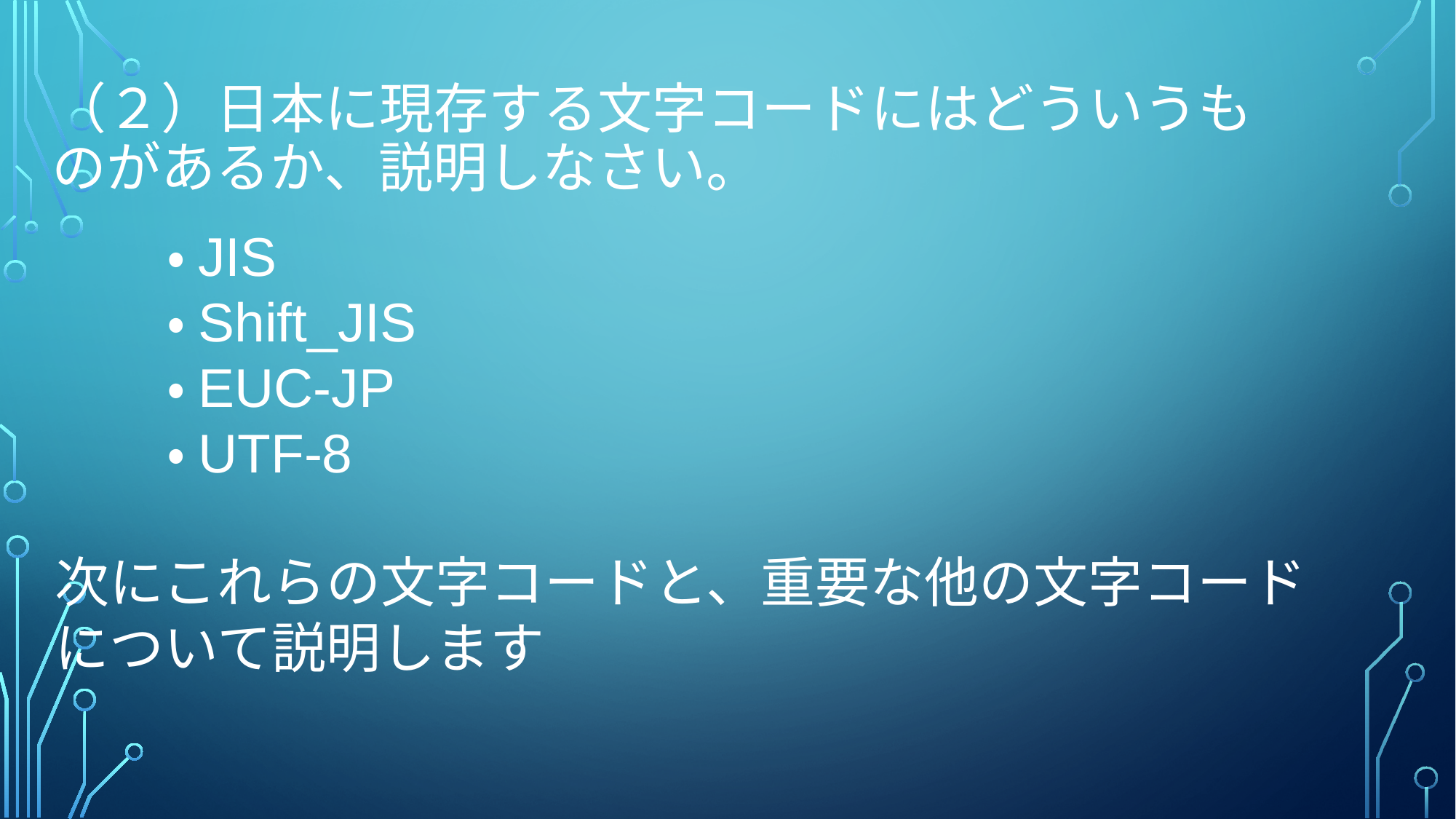

# （２）日本に現存する文字コードにはどういうものがあるか、説明しなさい。
・JIS
・Shift_JIS
・EUC-JP
・UTF-8
次にこれらの文字コードと、重要な他の文字コード
について説明します